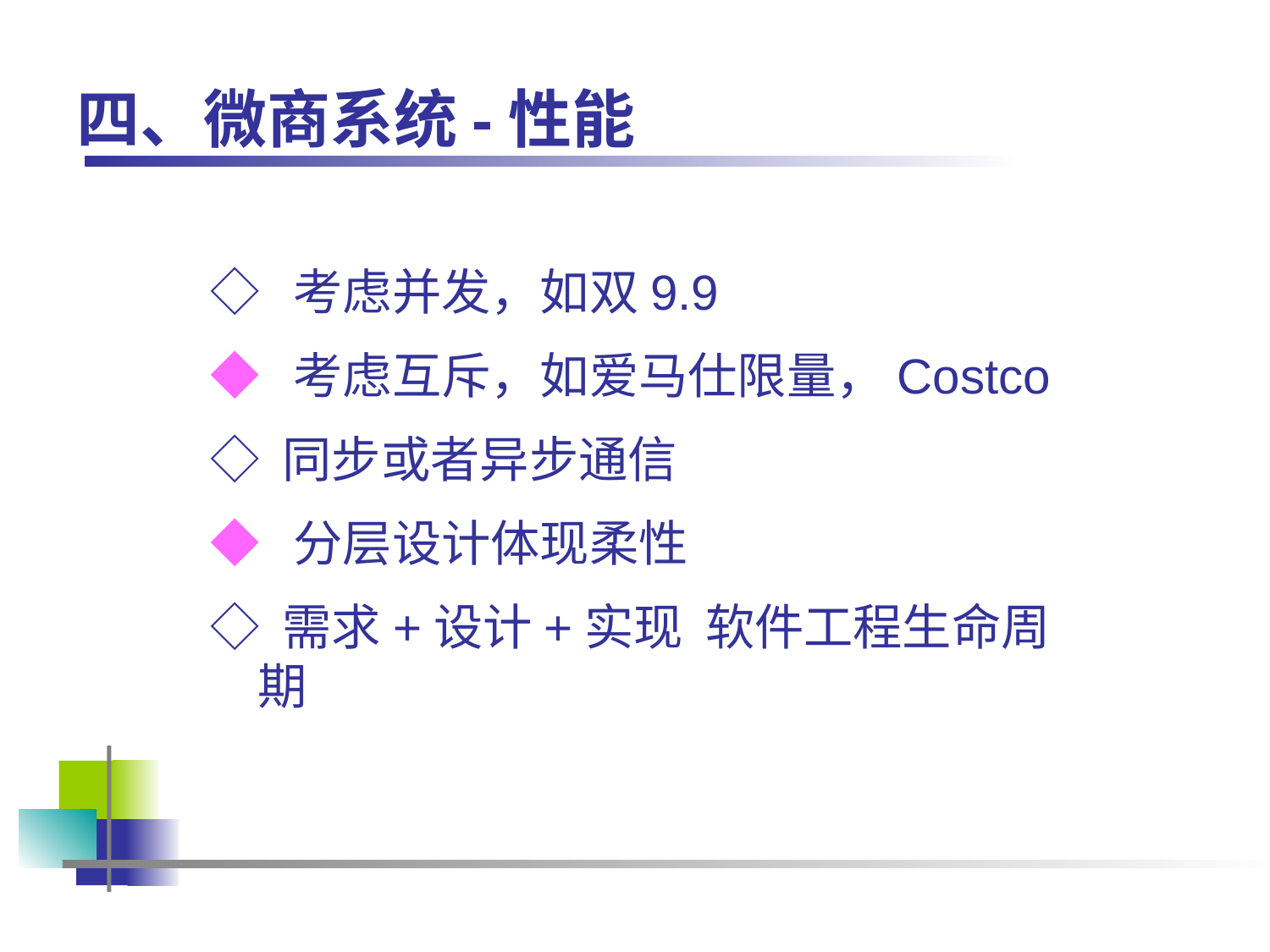

# 四、微商系统-性能

◇  考虑并发，如双9.9
◆  考虑互斥，如爱马仕限量，Costco
◇ 同步或者异步通信
◆  分层设计体现柔性
◇ 需求+设计+实现  软件工程生命周期